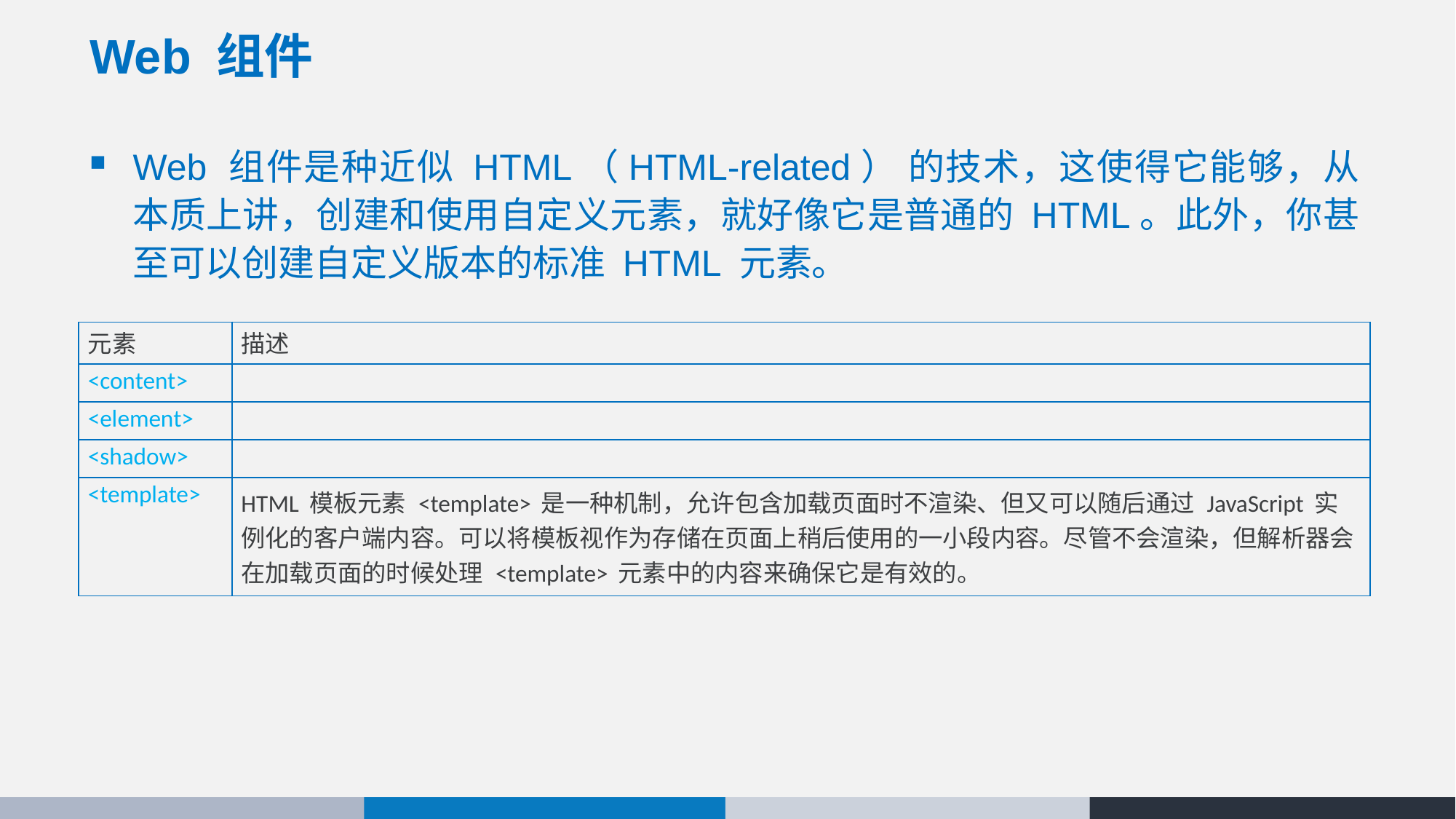

# Web 组件
Web 组件是种近似 HTML（HTML-related） 的技术，这使得它能够，从本质上讲，创建和使用自定义元素，就好像它是普通的 HTML。此外，你甚至可以创建自定义版本的标准 HTML 元素。

| 元素 | 描述 |
| --- | --- |
| <content> |  |
| <element> |  |
| <shadow> |  |
| <template> | HTML 模板元素 <template> 是一种机制，允许包含加载页面时不渲染、但又可以随后通过 JavaScript 实例化的客户端内容。可以将模板视作为存储在页面上稍后使用的一小段内容。尽管不会渲染，但解析器会在加载页面的时候处理 <template> 元素中的内容来确保它是有效的。 |